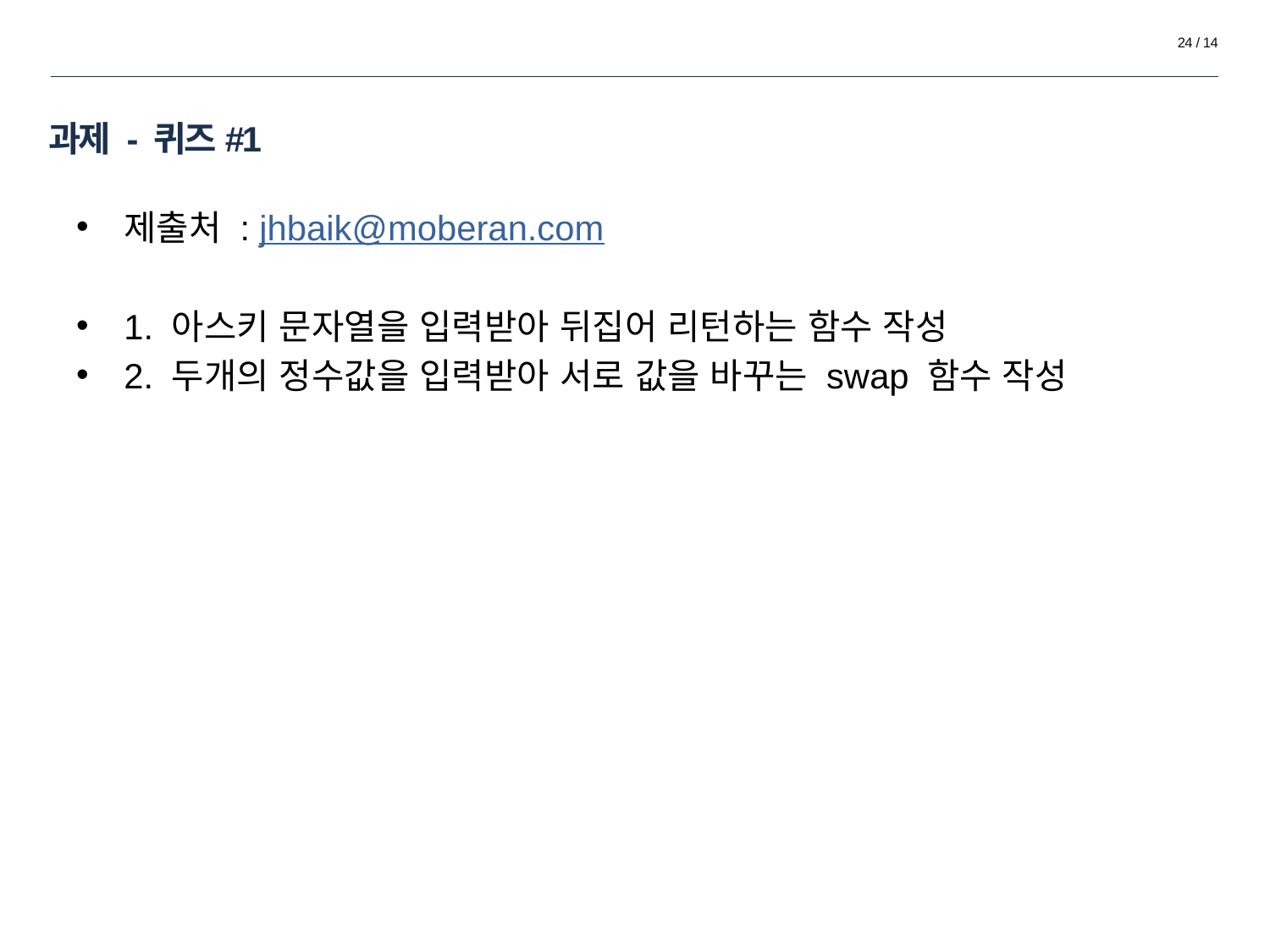

24 / 14
# 과제 - 퀴즈#1
제출처 : jhbaik@moberan.com

1. 아스키 문자열을 입력받아 뒤집어 리턴하는 함수 작성
2. 두개의 정수값을 입력받아 서로 값을 바꾸는 swap 함수 작성